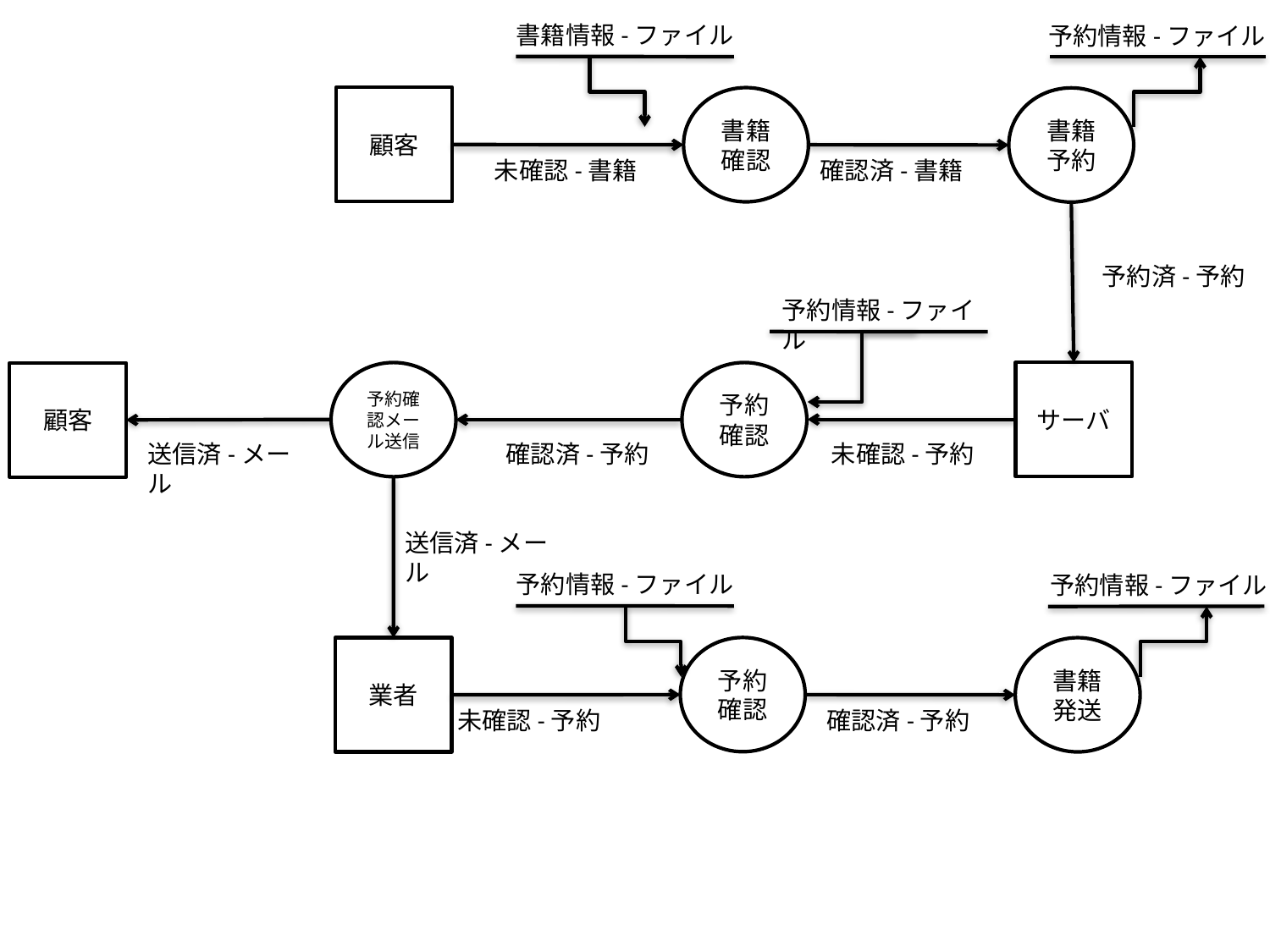

書籍情報-ファイル
予約情報-ファイル
顧客
書籍確認
書籍予約
未確認-書籍
確認済-書籍
予約済-予約
予約情報-ファイル
サーバ
予約確認
予約確認メール送信
顧客
未確認-予約
確認済-予約
送信済-メール
送信済-メール
予約情報-ファイル
予約情報-ファイル
予約確認
業者
書籍発送
未確認-予約
確認済-予約